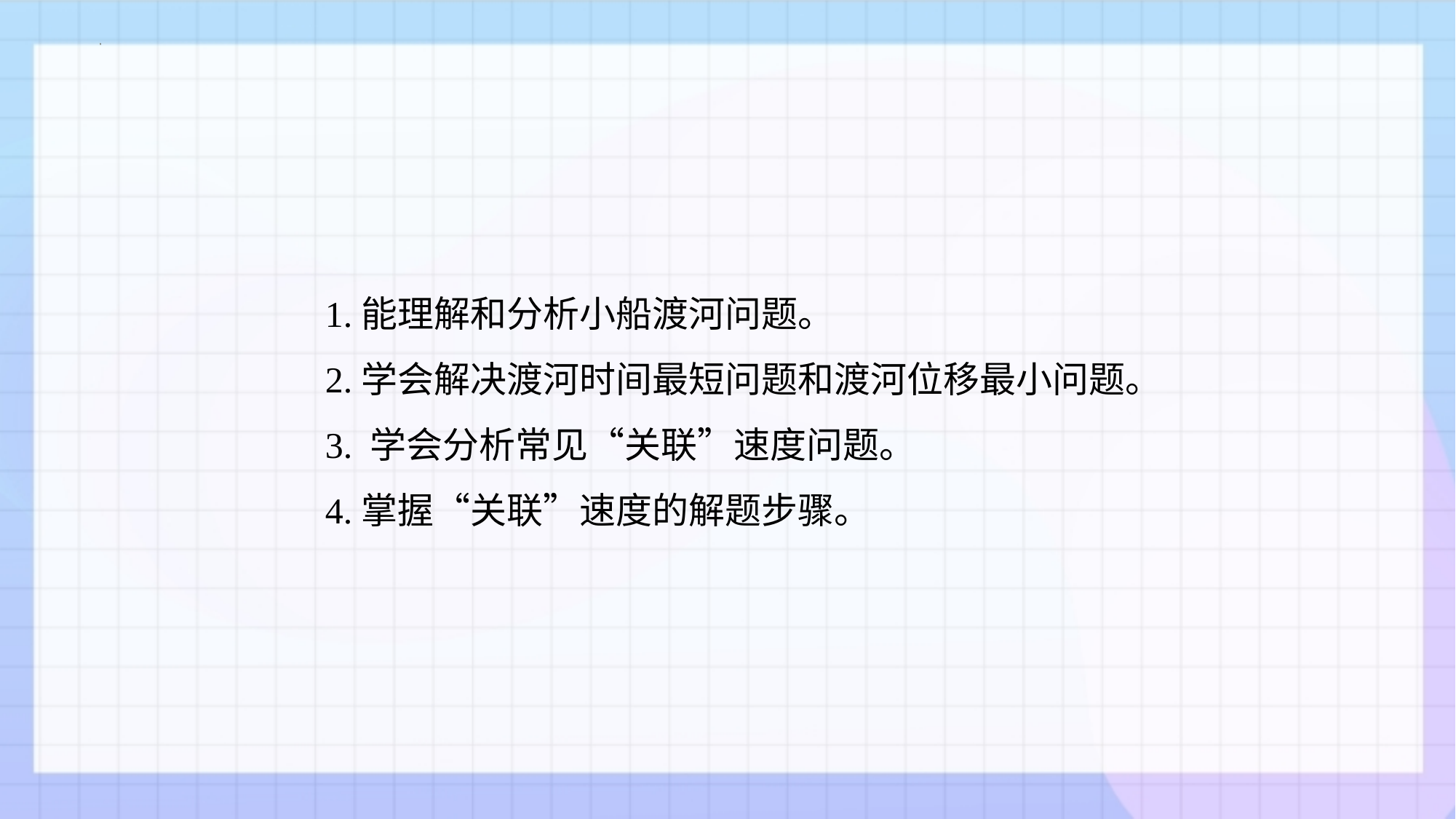

1.能理解和分析小船渡河问题。
2.学会解决渡河时间最短问题和渡河位移最小问题。
3. 学会分析常见“关联”速度问题。
4.掌握“关联”速度的解题步骤。